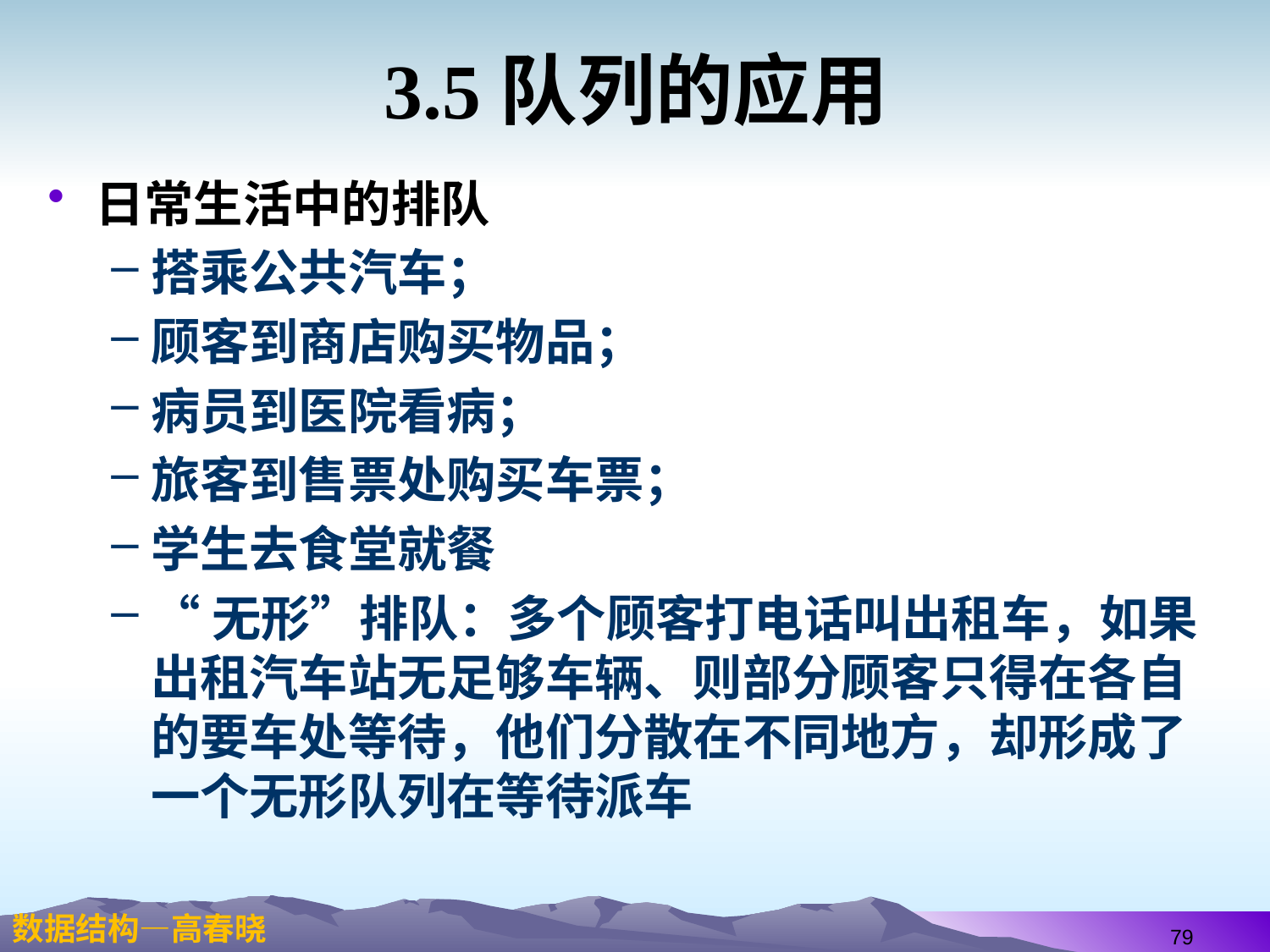

# 3.5队列的应用
日常生活中的排队
搭乘公共汽车；
顾客到商店购买物品；
病员到医院看病；
旅客到售票处购买车票；
学生去食堂就餐
“无形”排队：多个顾客打电话叫出租车，如果出租汽车站无足够车辆、则部分顾客只得在各自的要车处等待，他们分散在不同地方，却形成了一个无形队列在等待派车
79